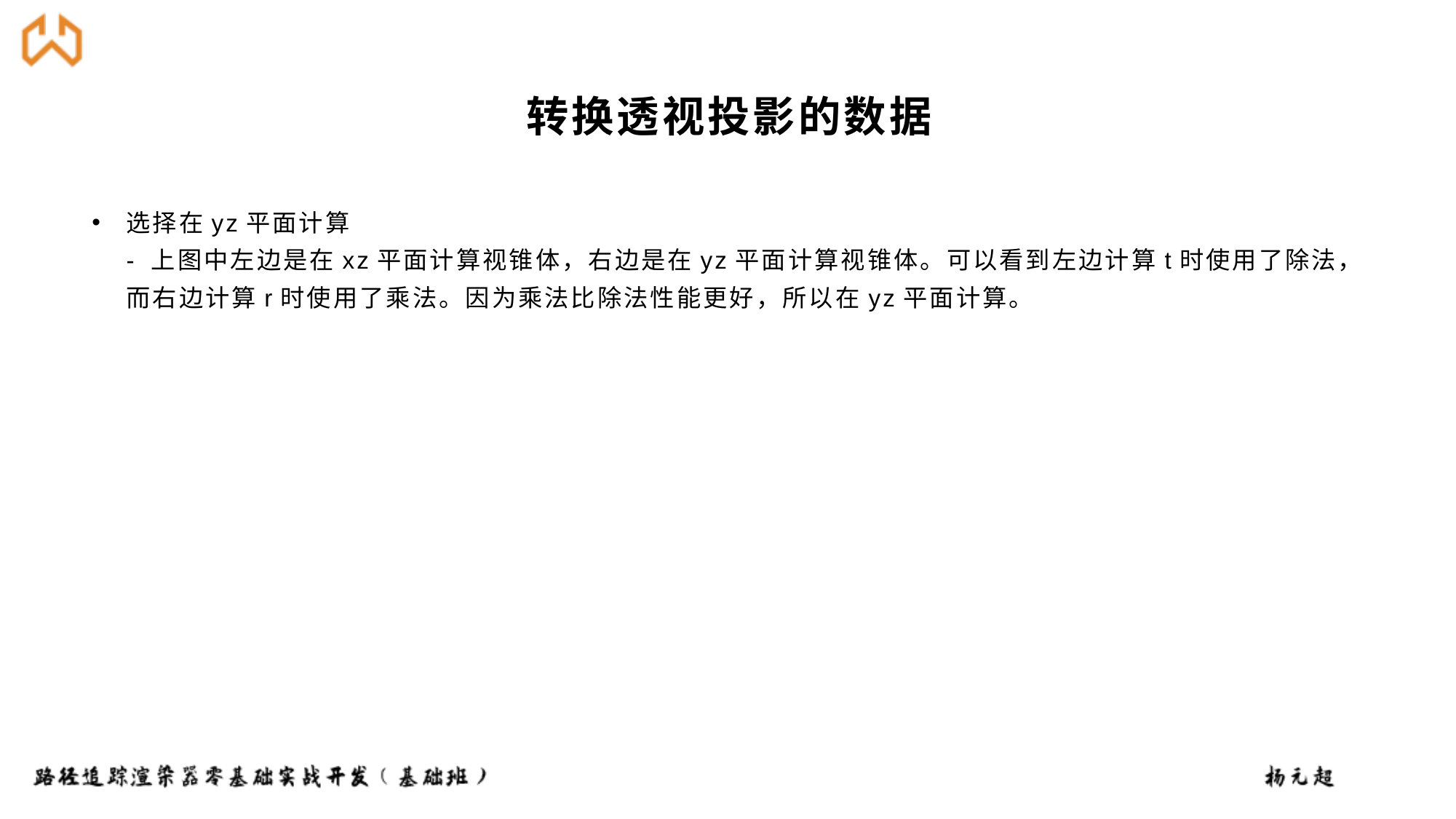

# 转换透视投影的数据
选择在yz平面计算
- 上图中左边是在xz平面计算视锥体，右边是在yz平面计算视锥体。可以看到左边计算t时使用了除法，而右边计算r时使用了乘法。因为乘法比除法性能更好，所以在yz平面计算。